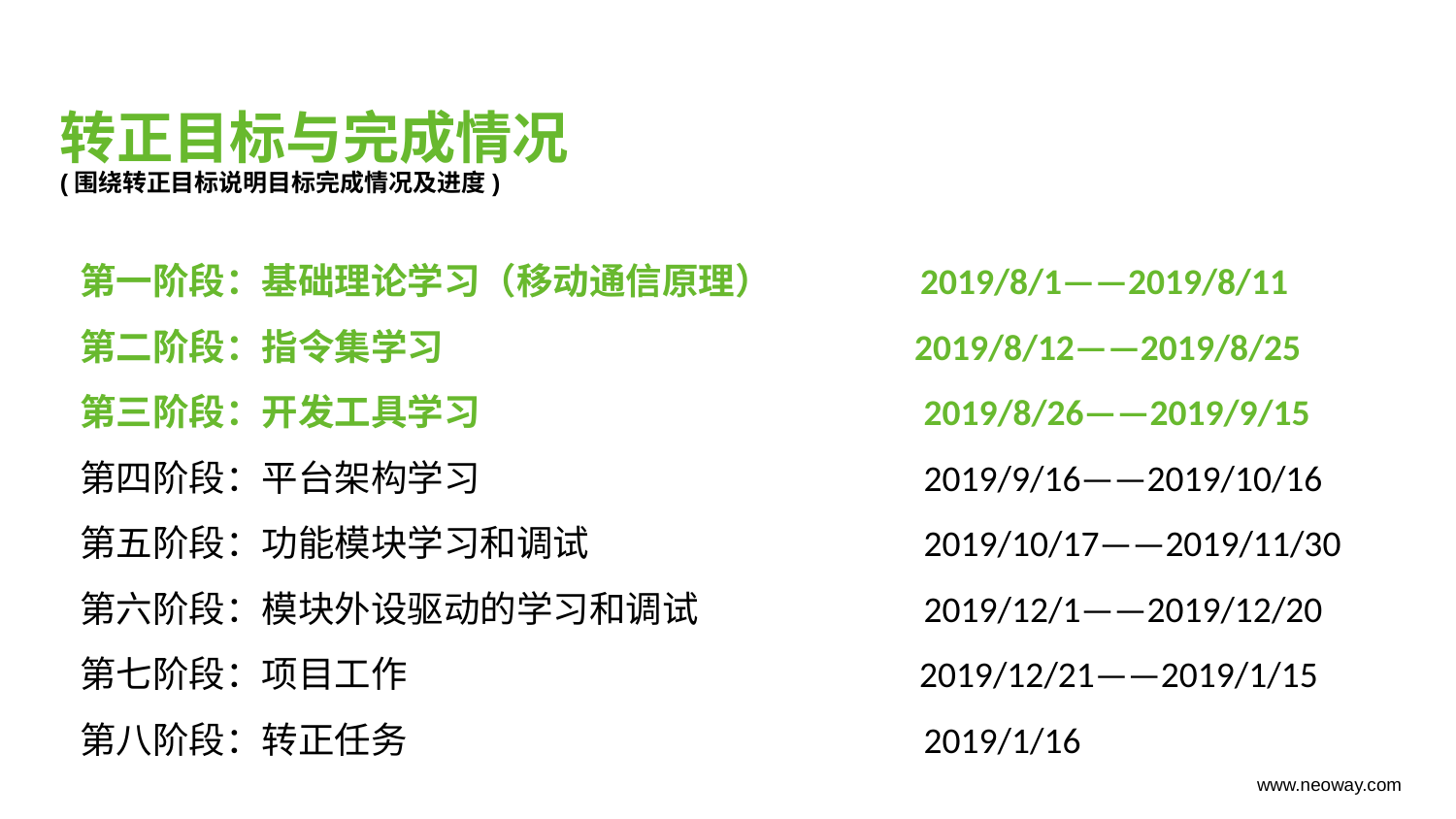

# 转正目标与完成情况 (围绕转正目标说明目标完成情况及进度)
第一阶段：基础理论学习（移动通信原理）                 2019/8/1——2019/8/11
第二阶段：指令集学习                                                        2019/8/12——2019/8/25
第三阶段：开发工具学习			             2019/8/26——2019/9/15
第四阶段：平台架构学习			             2019/9/16——2019/10/16
第五阶段：功能模块学习和调试		             2019/10/17——2019/11/30
第六阶段：模块外设驱动的学习和调试	             2019/12/1——2019/12/20
第七阶段：项目工作                                                             2019/12/21——2019/1/15
第八阶段：转正任务			             2019/1/16